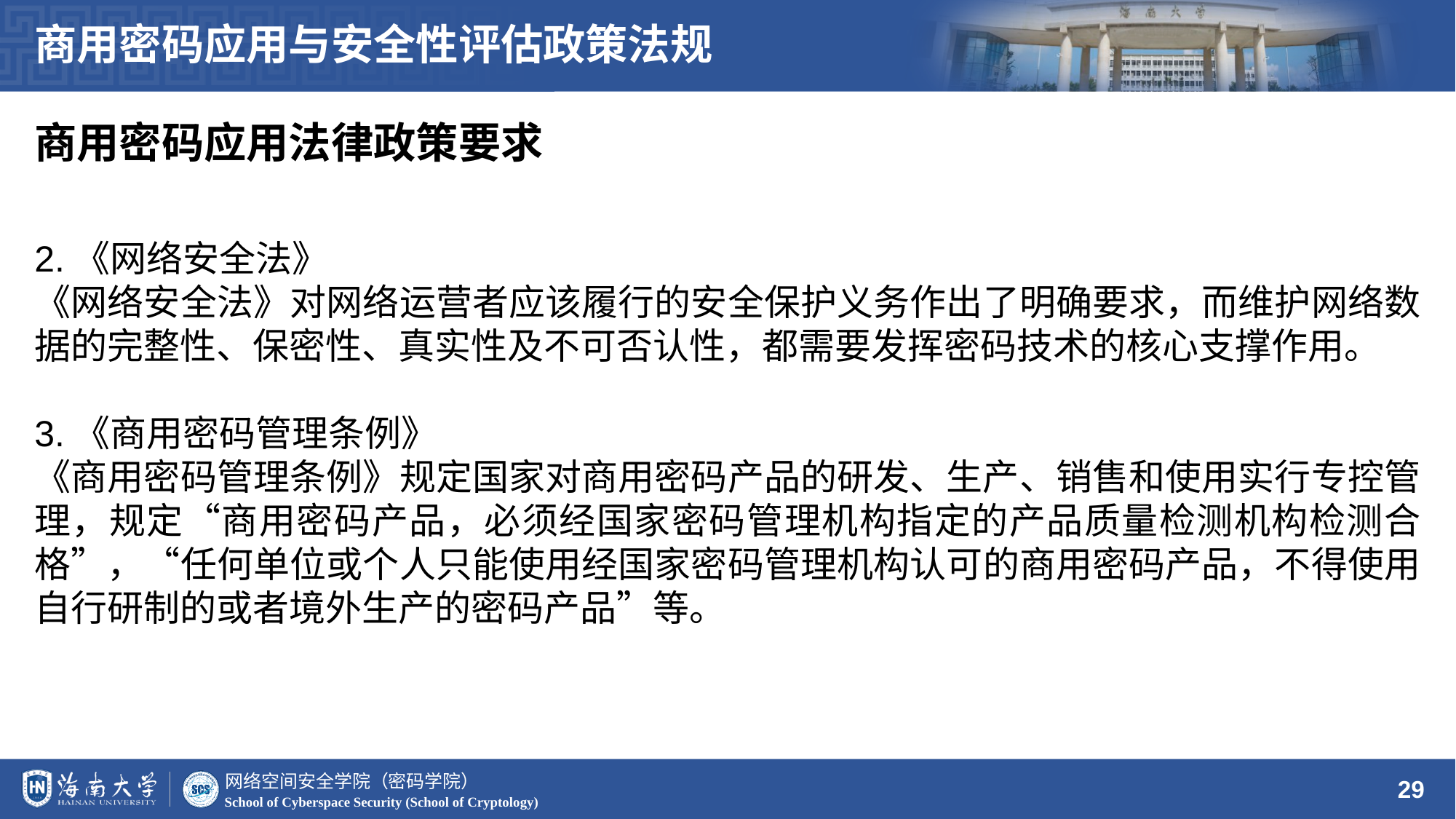

商用密码应用与安全性评估政策法规

商用密码应用法律政策要求

2.《网络安全法》
《网络安全法》对网络运营者应该履行的安全保护义务作出了明确要求，而维护网络数据的完整性、保密性、真实性及不可否认性，都需要发挥密码技术的核心支撑作用。

3.《商用密码管理条例》
《商用密码管理条例》规定国家对商用密码产品的研发、生产、销售和使用实行专控管理，规定“商用密码产品，必须经国家密码管理机构指定的产品质量检测机构检测合格”，“任何单位或个人只能使用经国家密码管理机构认可的商用密码产品，不得使用自行研制的或者境外生产的密码产品”等。

29